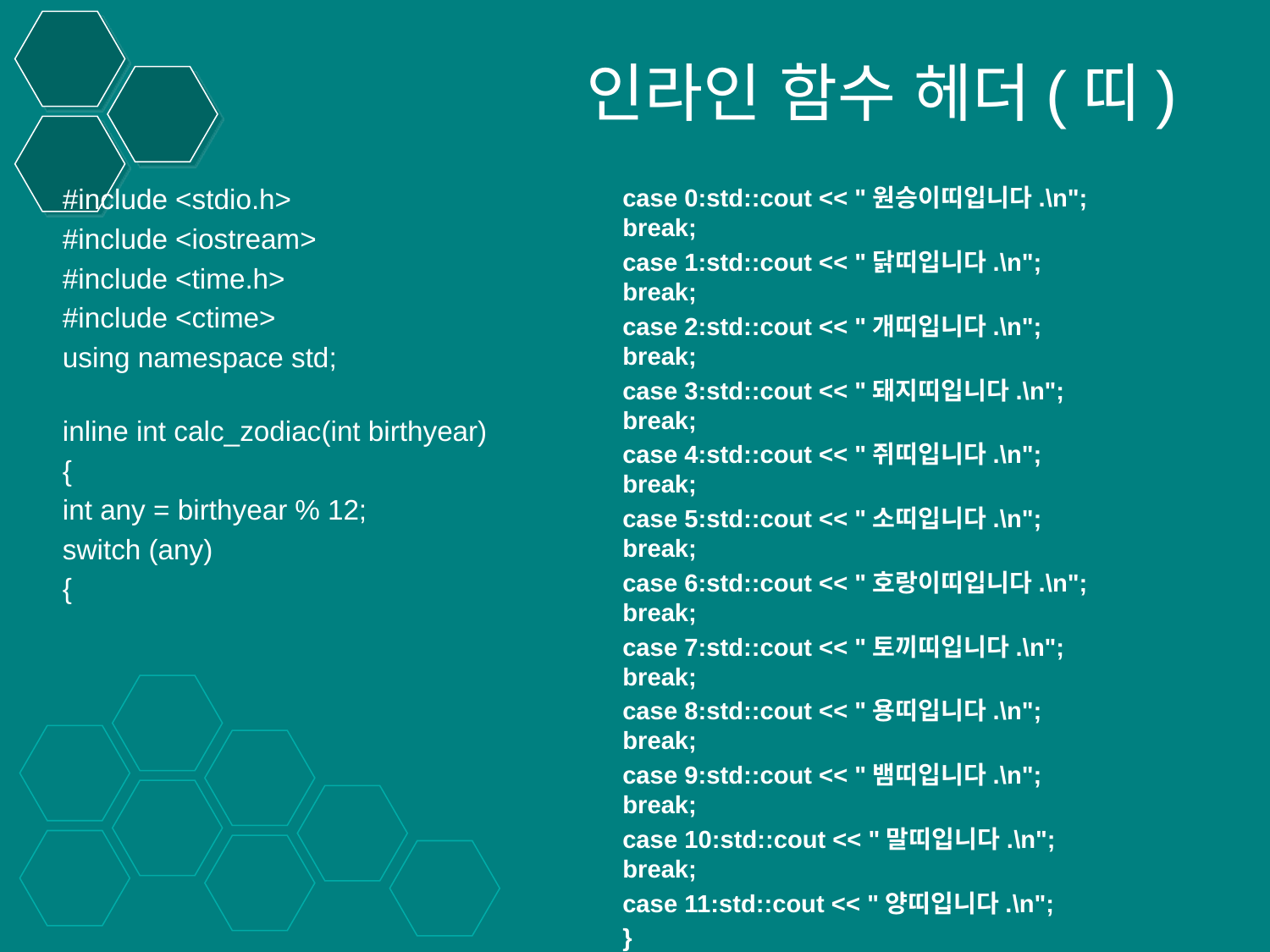

# 인라인 함수 헤더(띠)
#include <stdio.h>
#include <iostream>
#include <time.h>
#include <ctime>
using namespace std;

inline int calc_zodiac(int birthyear)
{
int any = birthyear % 12;
switch (any)
{
case 0:std::cout << "원승이띠입니다.\n"; break;
case 1:std::cout << "닭띠입니다.\n"; break;
case 2:std::cout << "개띠입니다.\n"; break;
case 3:std::cout << "돼지띠입니다.\n"; break;
case 4:std::cout << "쥐띠입니다.\n"; break;
case 5:std::cout << "소띠입니다.\n"; break;
case 6:std::cout << "호랑이띠입니다.\n"; break;
case 7:std::cout << "토끼띠입니다.\n"; break;
case 8:std::cout << "용띠입니다.\n"; break;
case 9:std::cout << "뱀띠입니다.\n"; break;
case 10:std::cout << "말띠입니다.\n"; break;
case 11:std::cout << "양띠입니다.\n";
}
return any;
}